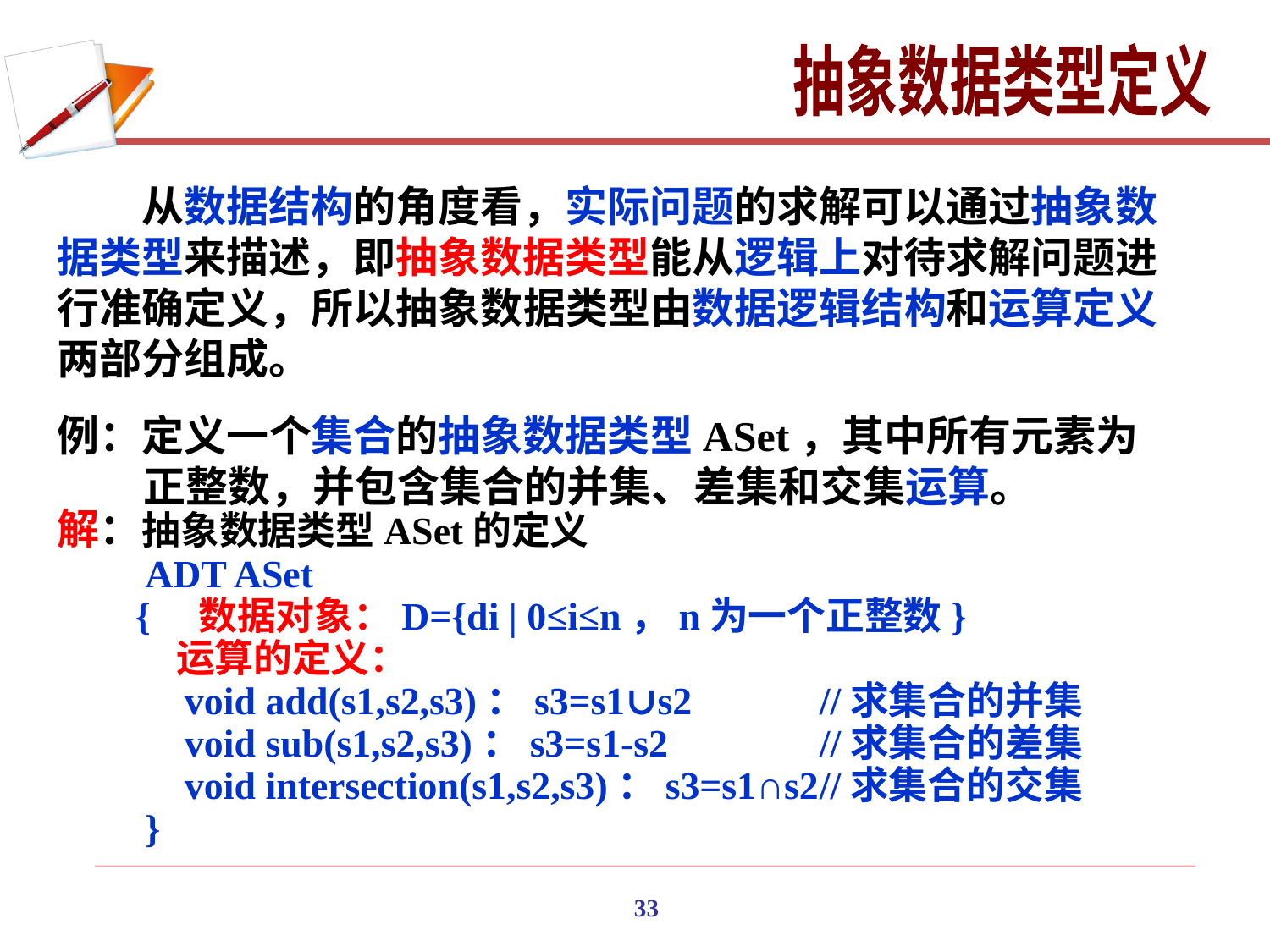

抽象数据类型定义
　　从数据结构的角度看，实际问题的求解可以通过抽象数据类型来描述，即抽象数据类型能从逻辑上对待求解问题进行准确定义，所以抽象数据类型由数据逻辑结构和运算定义两部分组成。
例：定义一个集合的抽象数据类型ASet，其中所有元素为
        正整数，并包含集合的并集、差集和交集运算。
解：抽象数据类型ASet的定义
         ADT ASet
        {　数据对象：D={di | 0≤i≤n，n为一个正整数}
　         运算的定义：
	void add(s1,s2,s3)：s3=s1∪s2		//求集合的并集
	void sub(s1,s2,s3)：s3=s1-s2		//求集合的差集
	void intersection(s1,s2,s3)：s3=s1∩s2	//求集合的交集
         }